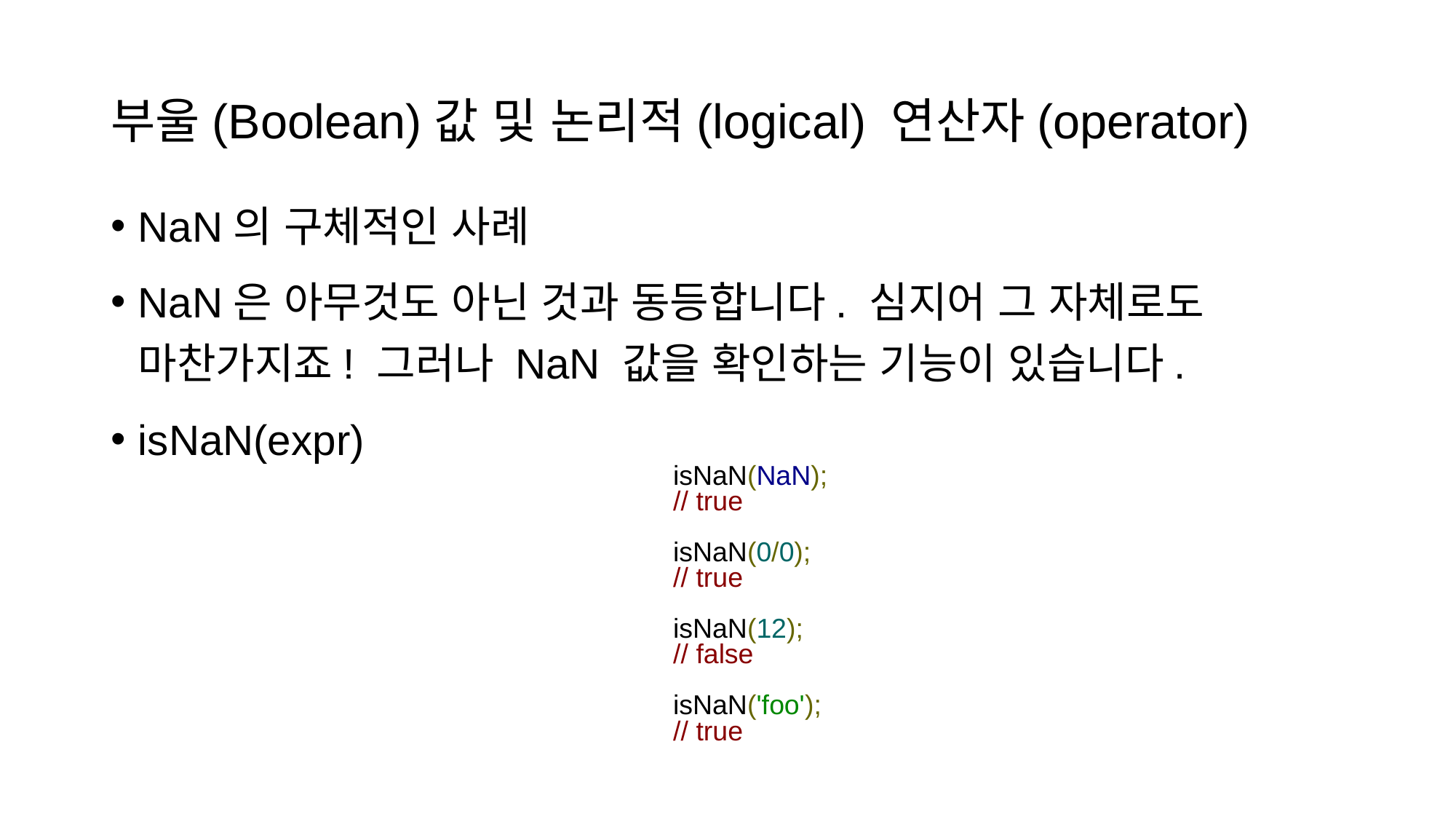

# 부울(Boolean)값 및 논리적(logical) 연산자(operator)
NaN의 구체적인 사례
NaN은 아무것도 아닌 것과 동등합니다. 심지어 그 자체로도 마찬가지죠! 그러나 NaN 값을 확인하는 기능이 있습니다.
isNaN(expr)
isNaN(NaN);
// true

isNaN(0/0);
// true

isNaN(12);
// false

isNaN('foo');
// true